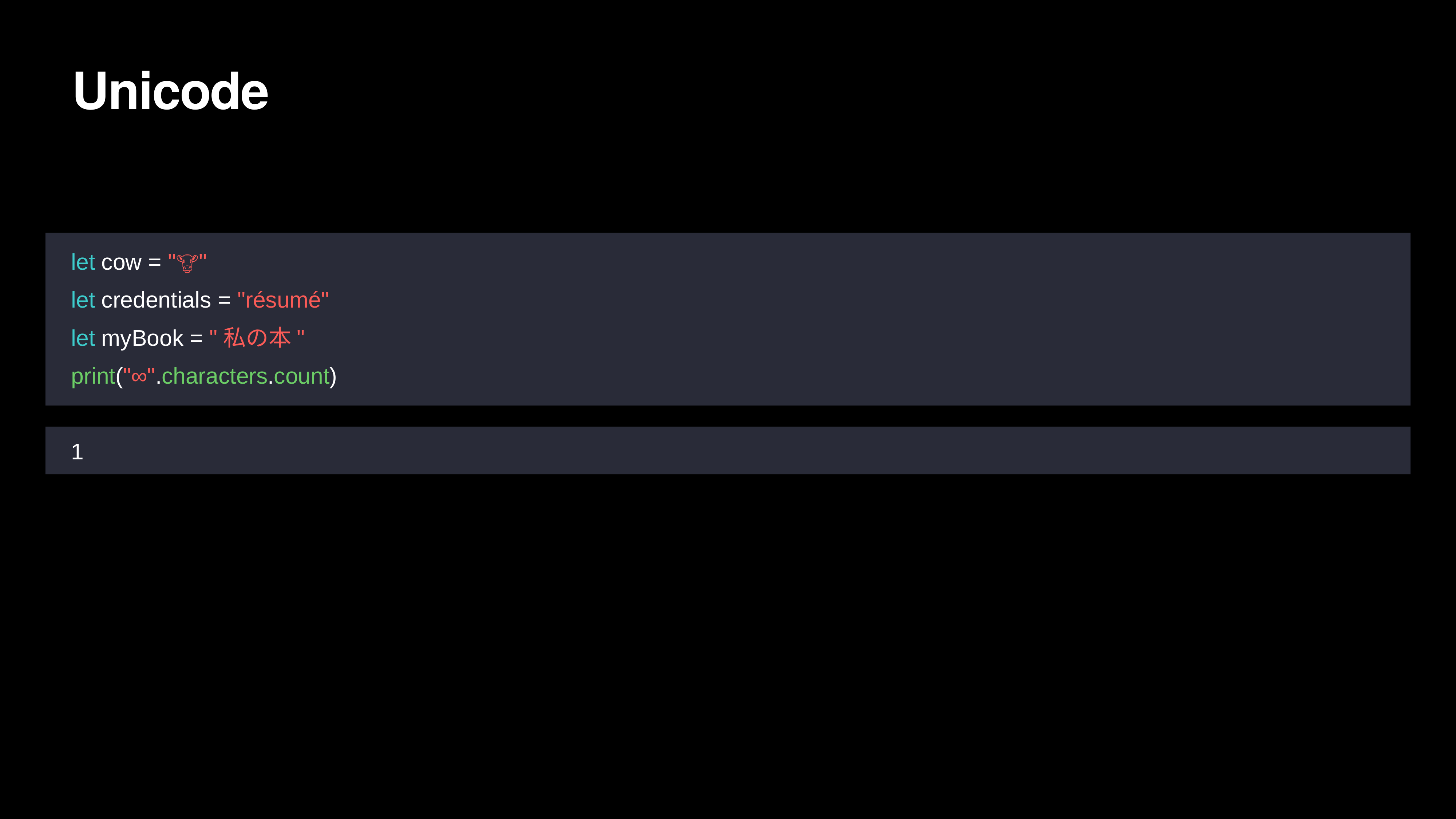

# Unicode

let cow = "🐮"
let credentials = "résumé"
let myBook = "私の本"
print("∞".characters.count)

1